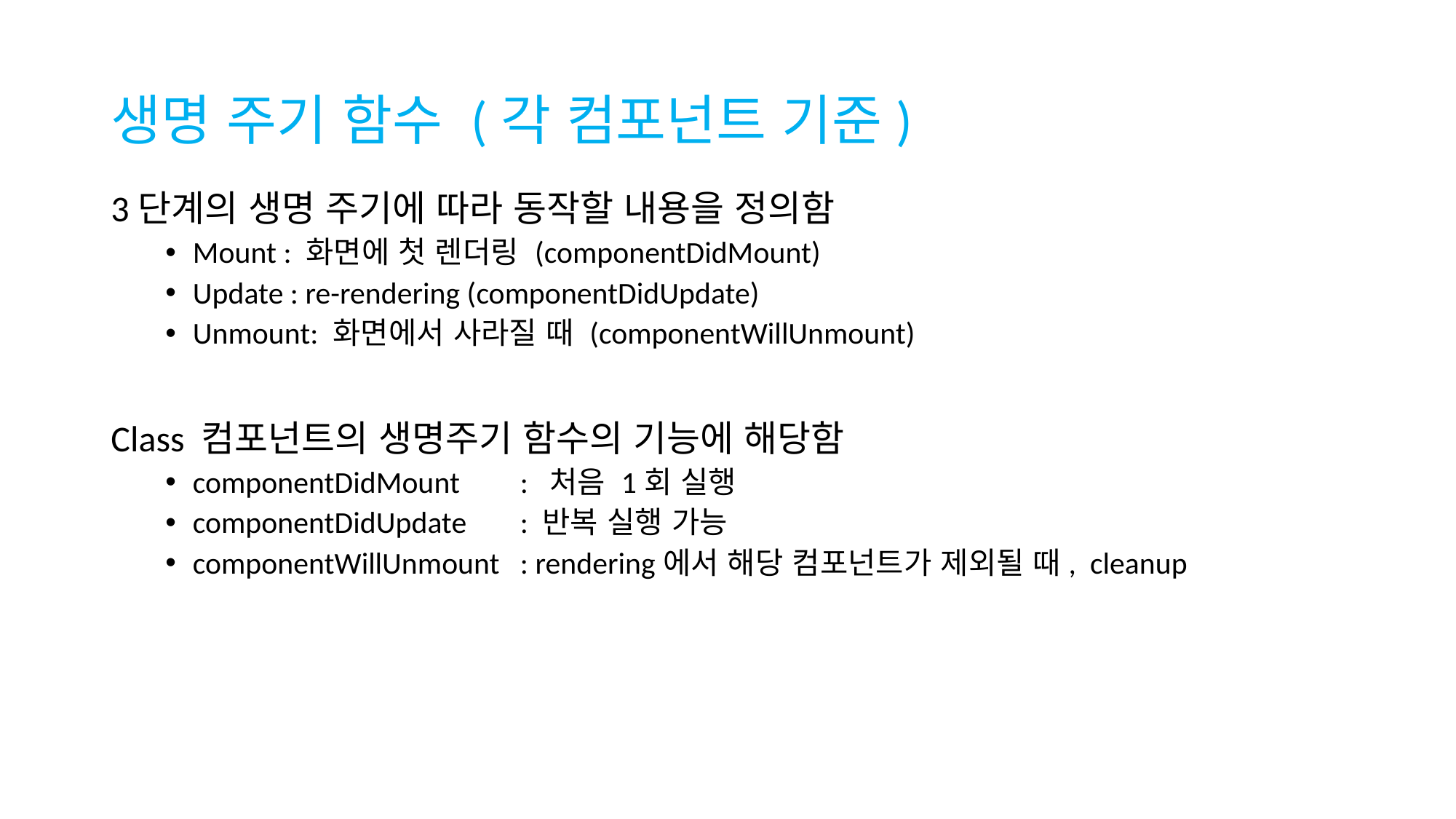

# 생명 주기 함수 (각 컴포넌트 기준)
3단계의 생명 주기에 따라 동작할 내용을 정의함
Mount : 화면에 첫 렌더링 (componentDidMount)
Update : re-rendering (componentDidUpdate)
Unmount: 화면에서 사라질 때 (componentWillUnmount)

Class 컴포넌트의 생명주기 함수의 기능에 해당함
componentDidMount 	:  처음 1회 실행
componentDidUpdate	: 반복 실행 가능
componentWillUnmount	: rendering에서 해당 컴포넌트가 제외될 때,  cleanup